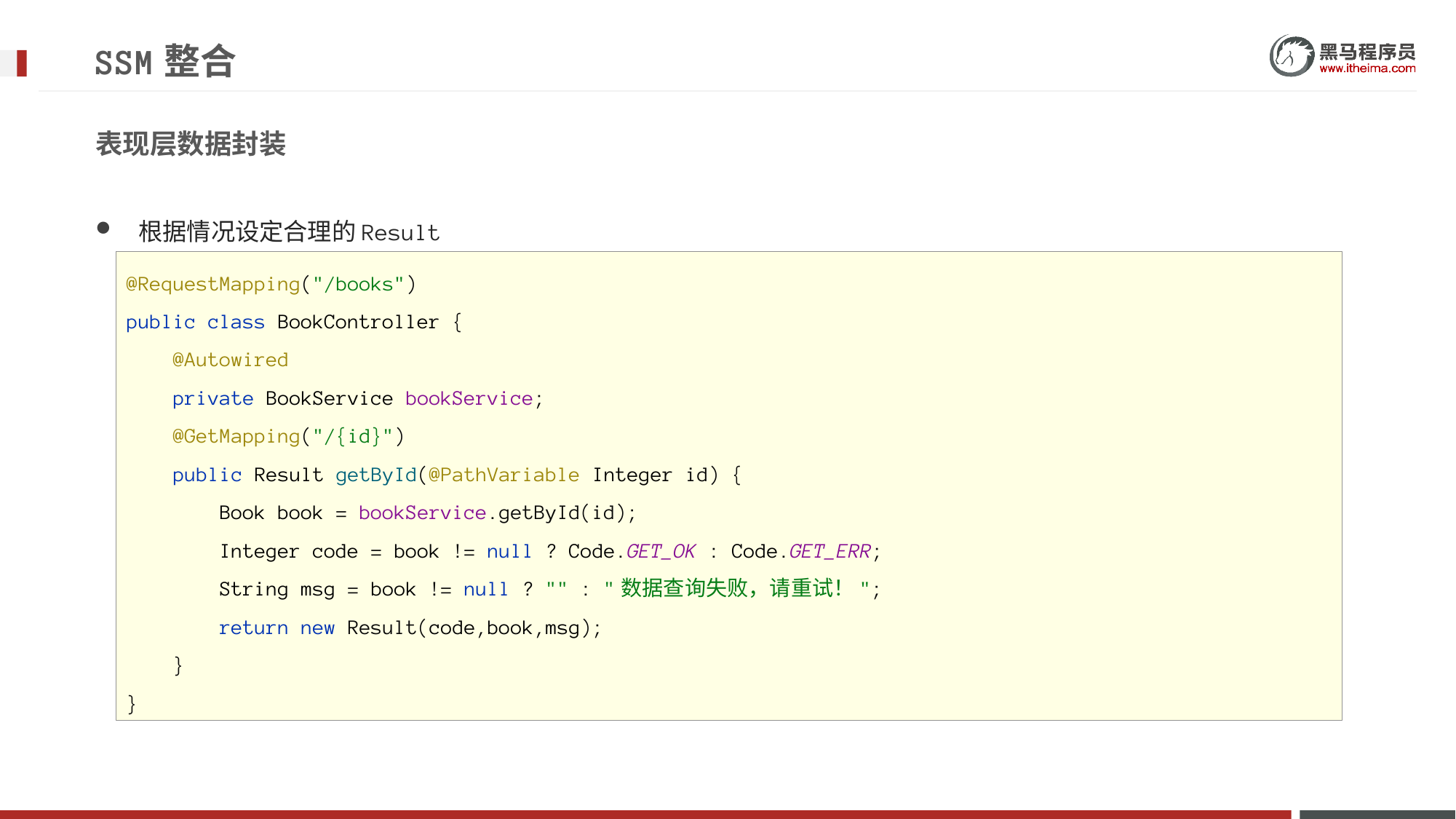

# SSM整合
表现层数据封装
根据情况设定合理的Result
@RequestMapping("/books")
public class BookController {
    @Autowired
    private BookService bookService;
    @GetMapping("/{id}")
    public Result getById(@PathVariable Integer id) {
        Book book = bookService.getById(id);
        Integer code = book != null ? Code.GET_OK : Code.GET_ERR;
        String msg = book != null ? "" : "数据查询失败，请重试！";
        return new Result(code,book,msg);
    }
}